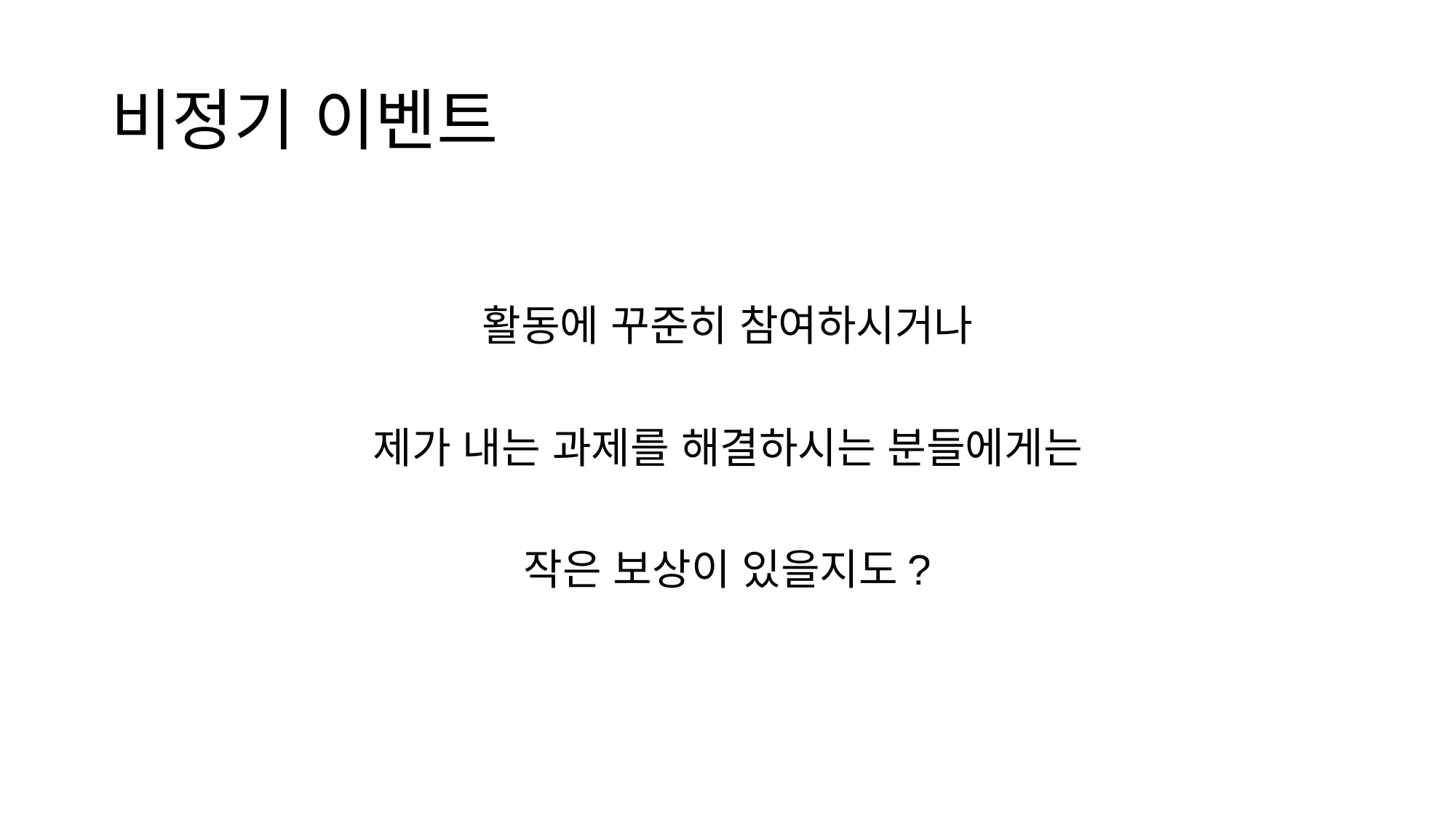

# 비정기 이벤트

활동에 꾸준히 참여하시거나

제가 내는 과제를 해결하시는 분들에게는

작은 보상이 있을지도?